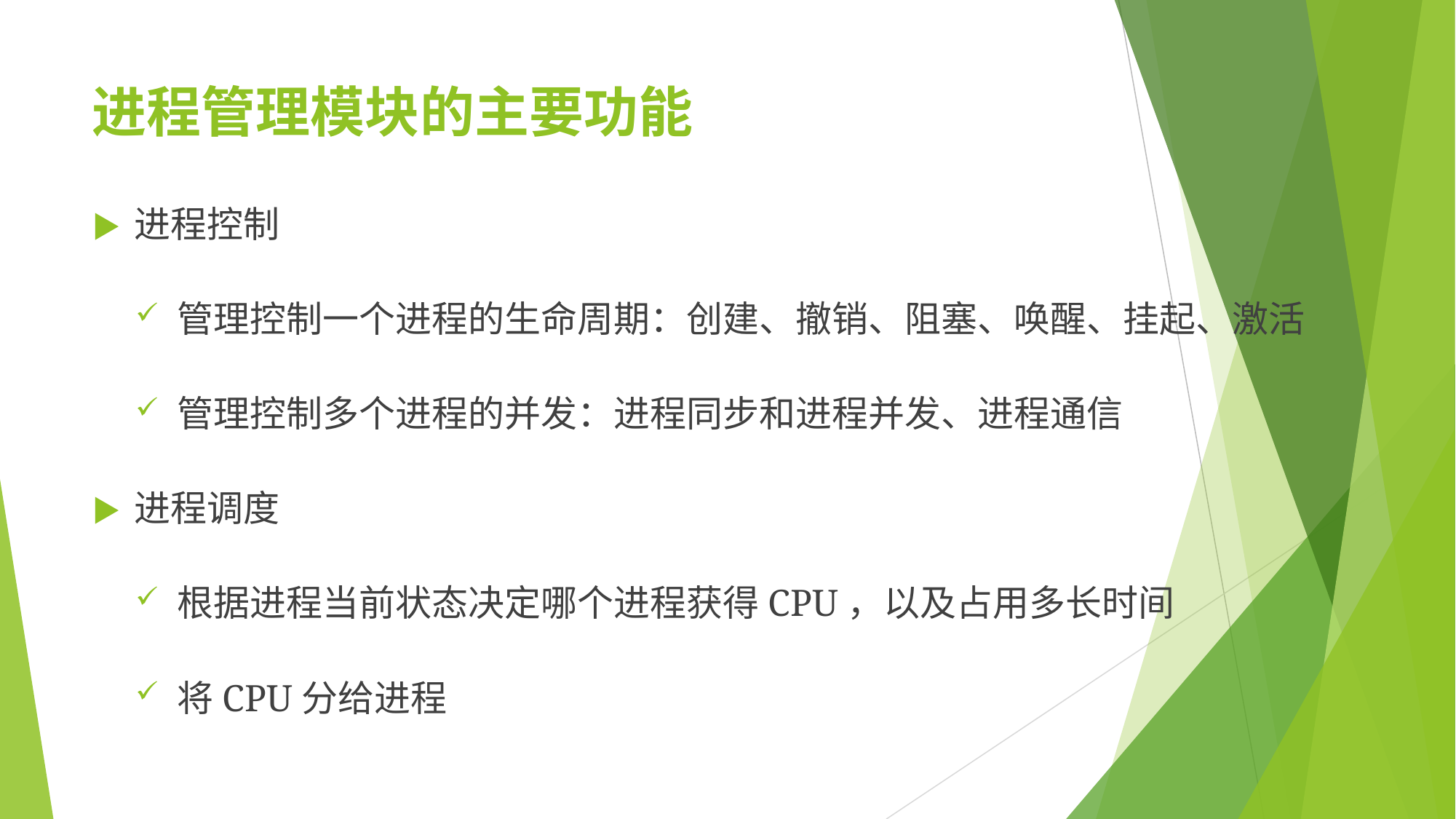

# 进程管理模块的主要功能
▶	进程控制

管理控制一个进程的生命周期：创建、撤销、阻塞、唤醒、挂起、激活

管理控制多个进程的并发：进程同步和进程并发、进程通信

▶	进程调度

根据进程当前状态决定哪个进程获得CPU，以及占用多长时间

将CPU分给进程